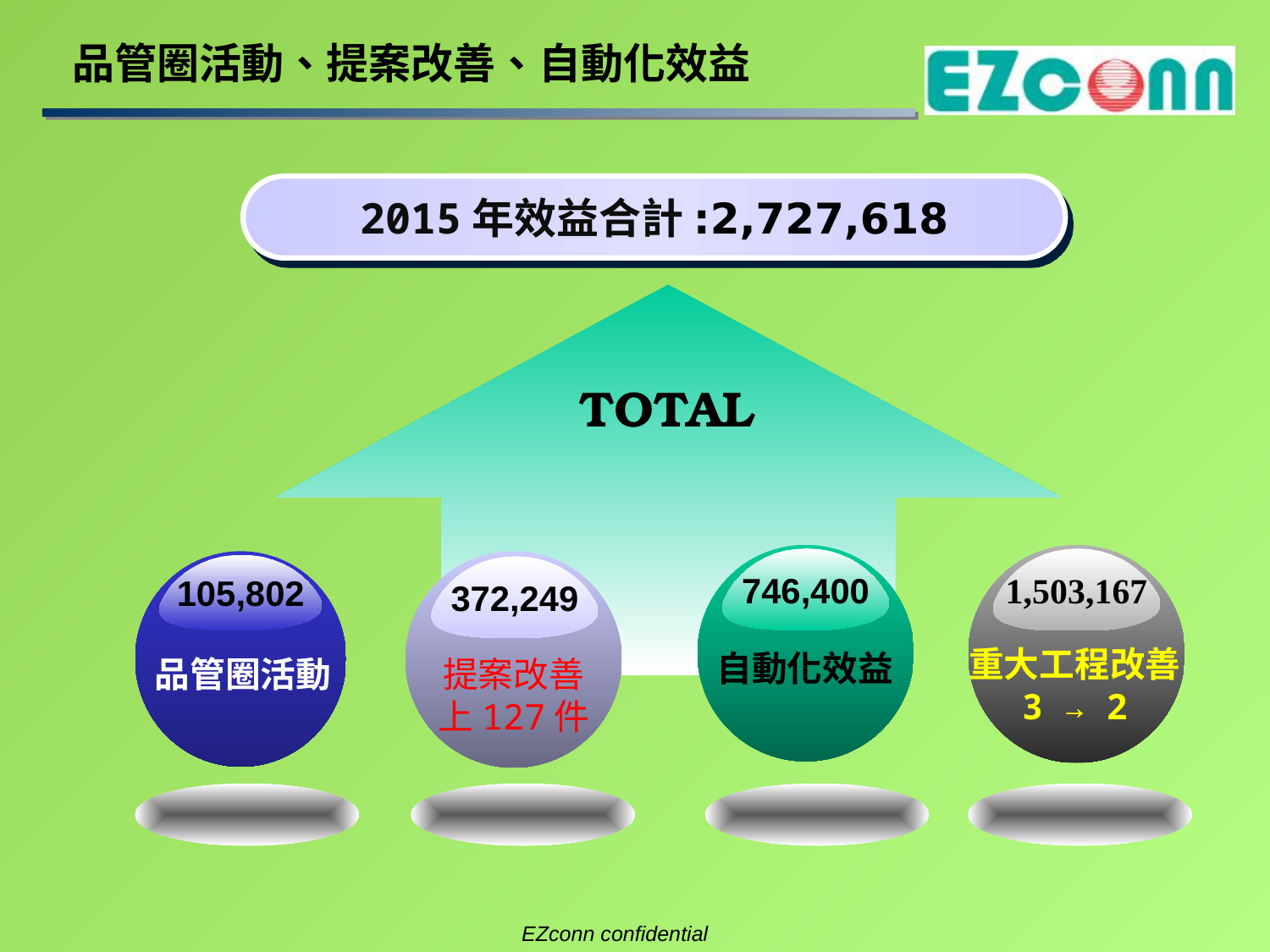

# 品管圈活動、提案改善、自動化效益
2015年效益合計:2,727,618

TOTAL

746,400
自動化效益

1,503,167
重大工程改善
3 → 2

105,802
品管圈活動

372,249
提案改善
上127件